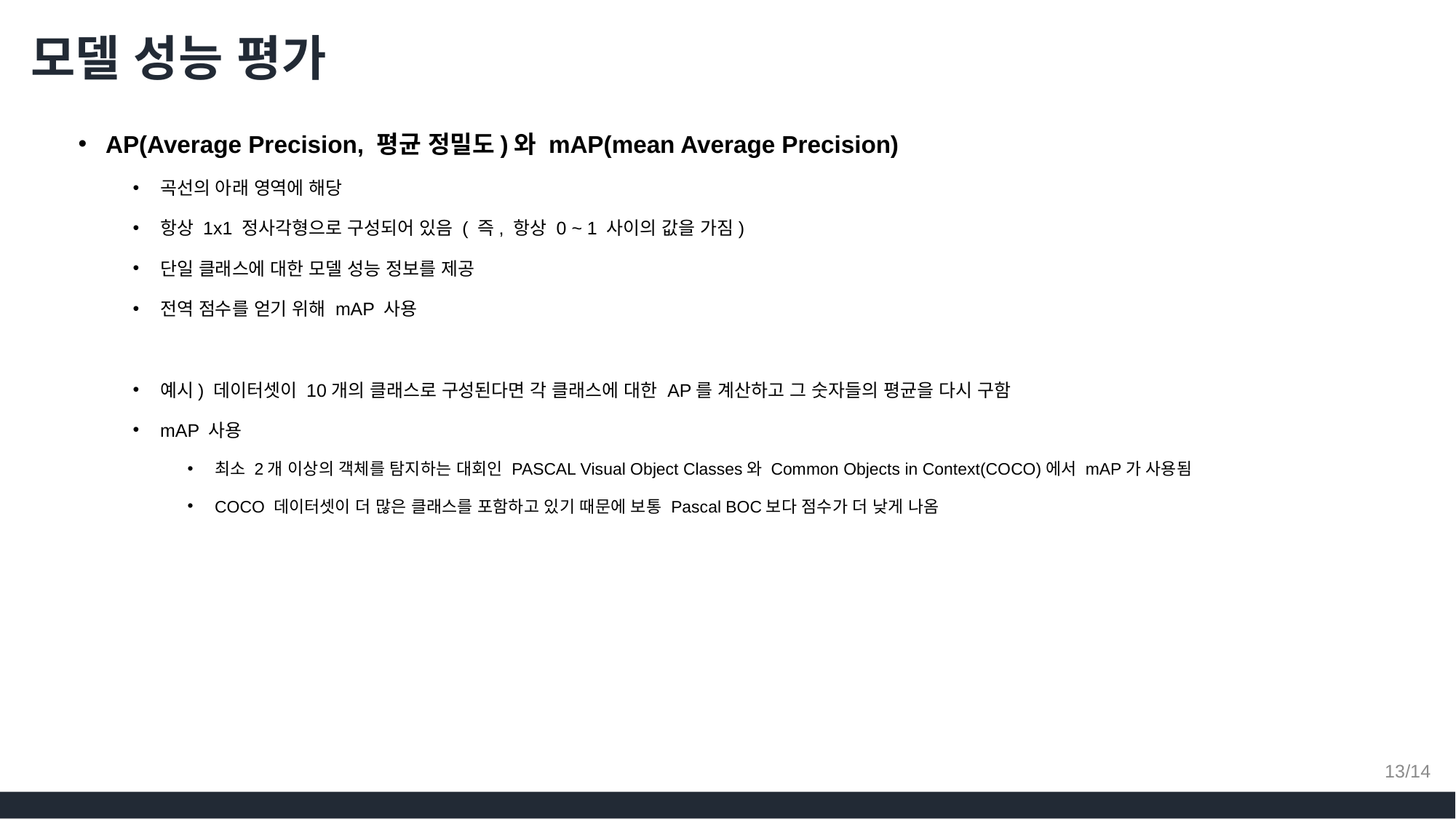

# 모델 성능 평가
AP(Average Precision, 평균 정밀도)와 mAP(mean Average Precision)
곡선의 아래 영역에 해당
항상 1x1 정사각형으로 구성되어 있음 ( 즉, 항상 0 ~ 1 사이의 값을 가짐)
단일 클래스에 대한 모델 성능 정보를 제공
전역 점수를 얻기 위해 mAP 사용

예시) 데이터셋이 10개의 클래스로 구성된다면 각 클래스에 대한 AP를 계산하고 그 숫자들의 평균을 다시 구함
mAP 사용
최소 2개 이상의 객체를 탐지하는 대회인 PASCAL Visual Object Classes와 Common Objects in Context(COCO)에서 mAP가 사용됨
COCO 데이터셋이 더 많은 클래스를 포함하고 있기 때문에 보통 Pascal BOC보다 점수가 더 낮게 나옴

13/14